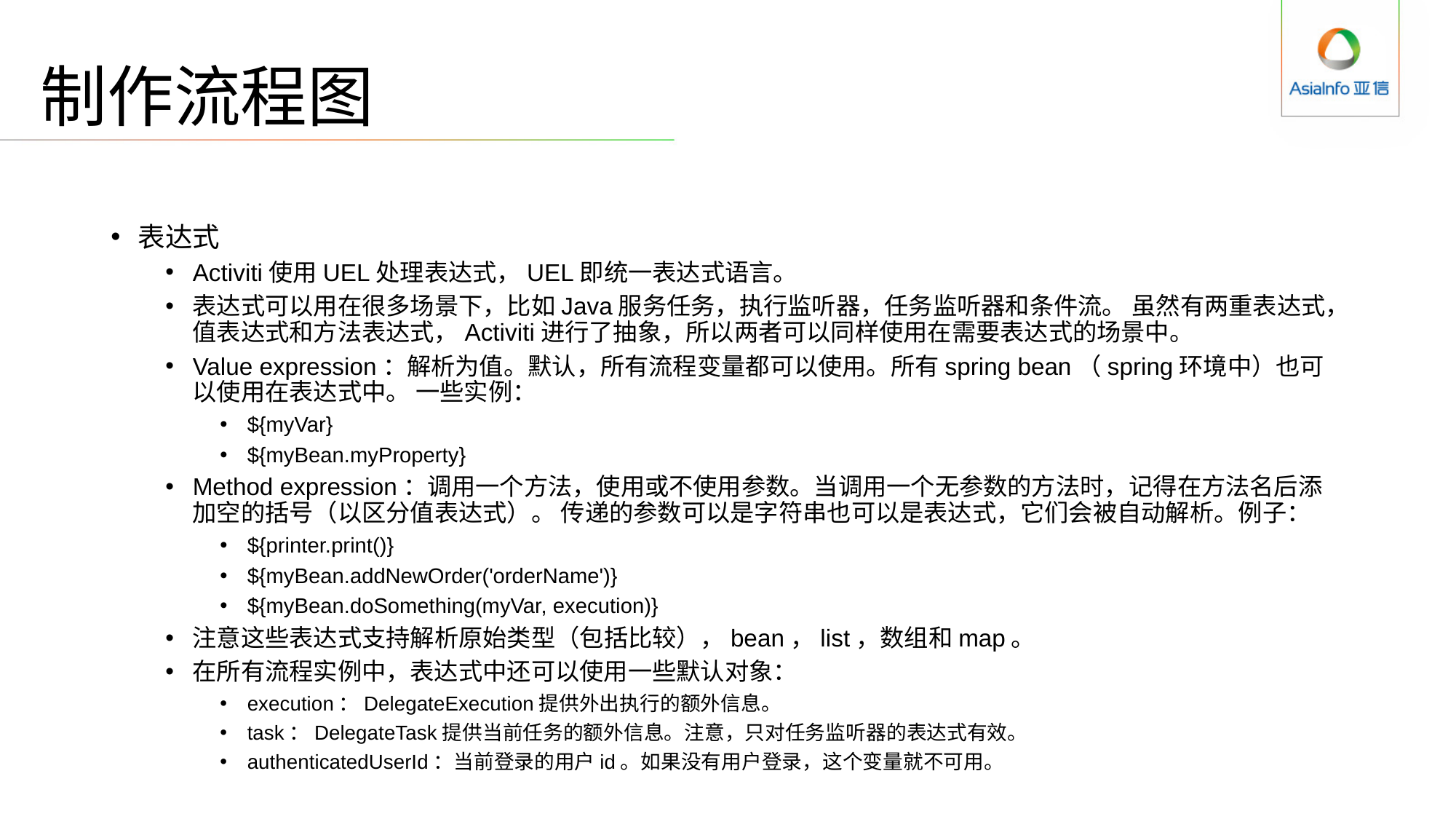

# 制作流程图
表达式
Activiti使用UEL处理表达式，UEL即统一表达式语言。
表达式可以用在很多场景下，比如Java服务任务，执行监听器，任务监听器和条件流。 虽然有两重表达式，值表达式和方法表达式，Activiti进行了抽象，所以两者可以同样使用在需要表达式的场景中。
Value expression：解析为值。默认，所有流程变量都可以使用。所有spring bean（spring环境中）也可以使用在表达式中。 一些实例：
${myVar}
${myBean.myProperty}
Method expression：调用一个方法，使用或不使用参数。当调用一个无参数的方法时，记得在方法名后添加空的括号（以区分值表达式）。 传递的参数可以是字符串也可以是表达式，它们会被自动解析。例子：
${printer.print()}
${myBean.addNewOrder('orderName')}
${myBean.doSomething(myVar, execution)}
注意这些表达式支持解析原始类型（包括比较），bean，list，数组和map。
在所有流程实例中，表达式中还可以使用一些默认对象：
execution：DelegateExecution提供外出执行的额外信息。
task：DelegateTask提供当前任务的额外信息。注意，只对任务监听器的表达式有效。
authenticatedUserId：当前登录的用户id。如果没有用户登录，这个变量就不可用。